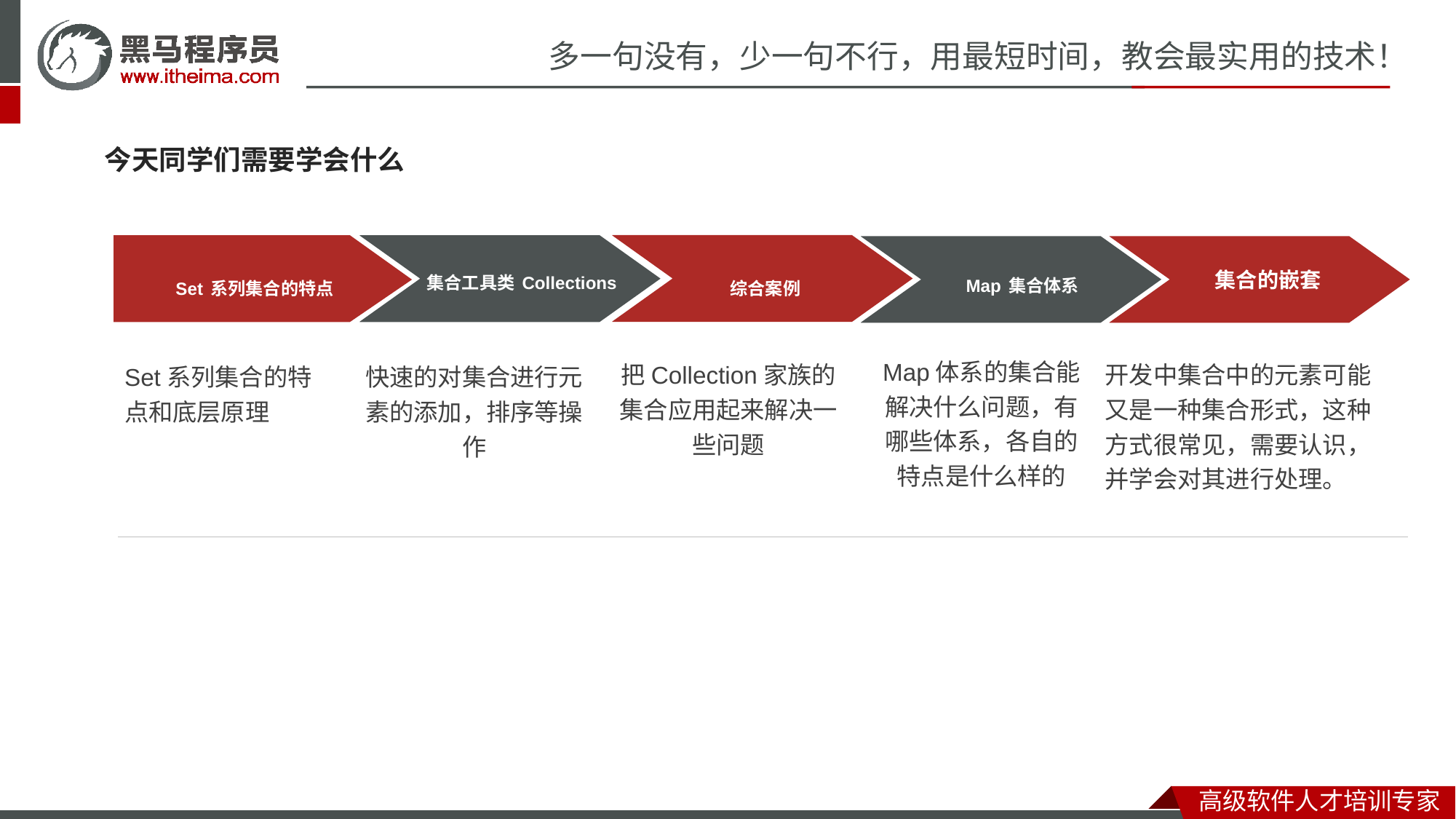

今天同学们需要学会什么

集合的嵌套
集合工具类Collections
Set系列集合的特点
综合案例
Map集合体系
Map体系的集合能解决什么问题，有哪些体系，各自的特点是什么样的
把Collection家族的集合应用起来解决一些问题
开发中集合中的元素可能又是一种集合形式，这种方式很常见，需要认识，并学会对其进行处理。
Set系列集合的特点和底层原理
快速的对集合进行元素的添加，排序等操作